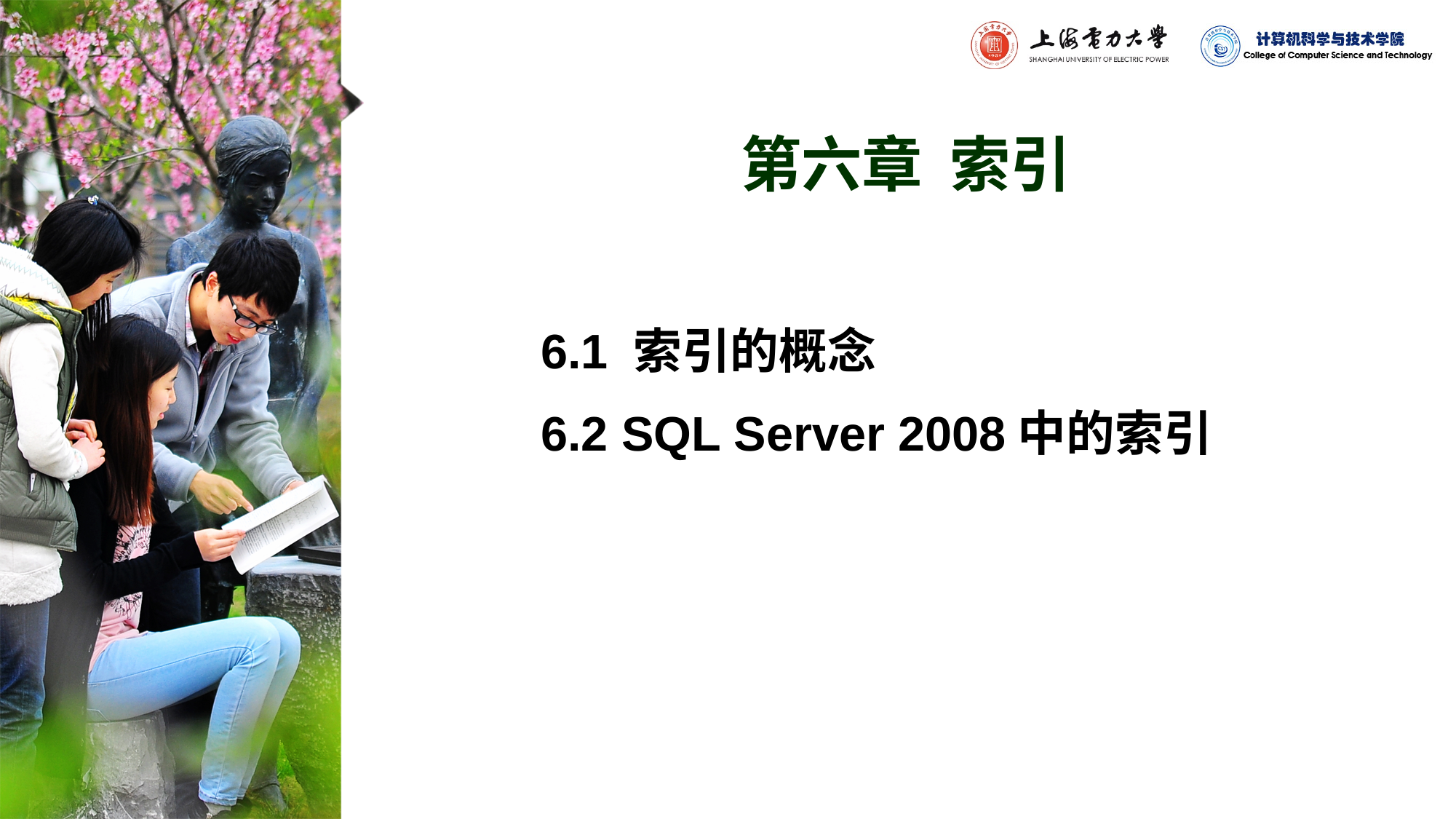

第六章  索引

	6.1 索引的概念
	6.2 SQL Server 2008中的索引